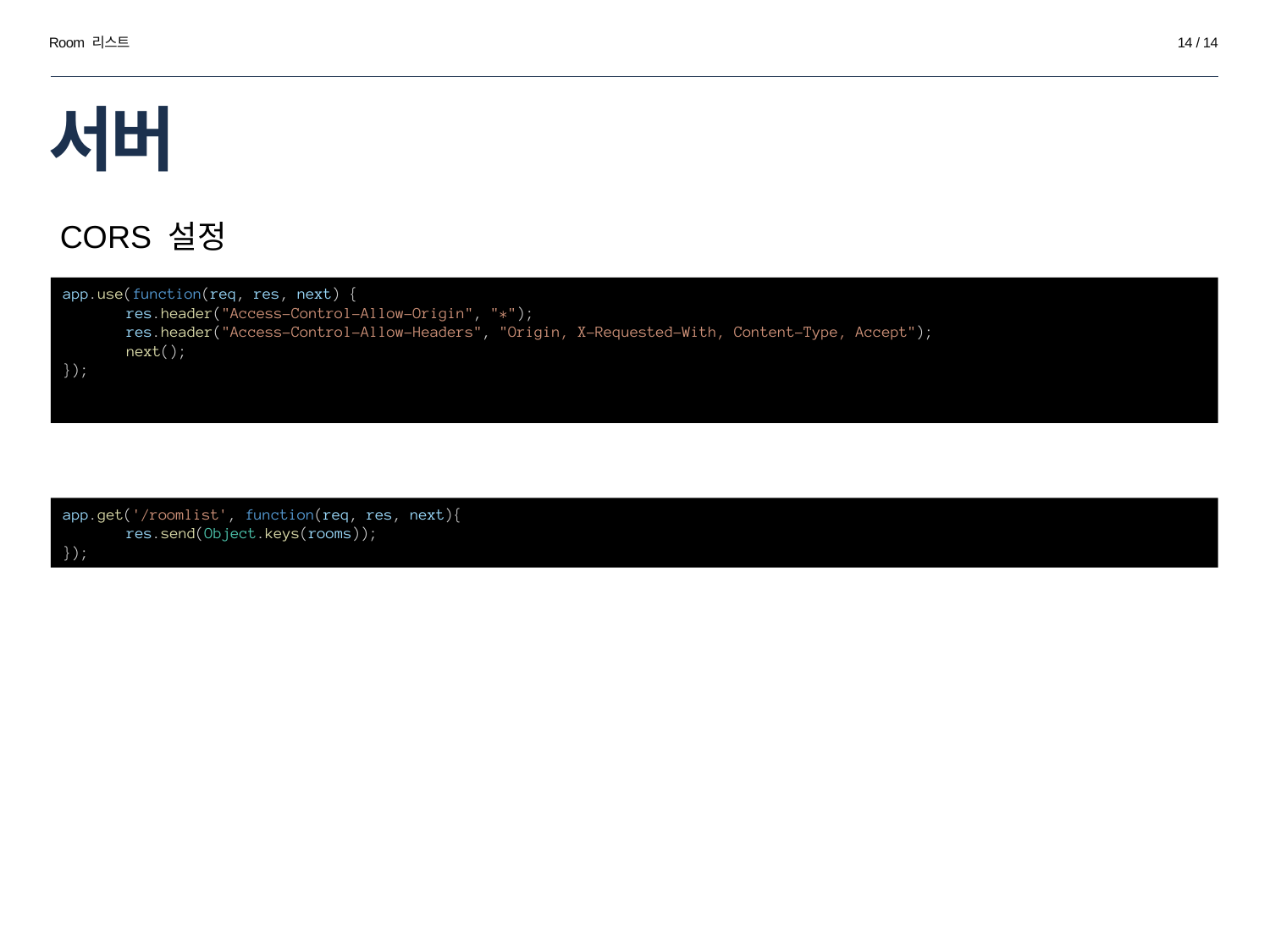

Room 리스트
14 / 14
# 서버

CORS 설정
app.use(function(req, res, next) {
res.header("Access-Control-Allow-Origin", "*");
res.header("Access-Control-Allow-Headers", "Origin, X-Requested-With, Content-Type, Accept");
next();
});

app.get('/roomlist', function(req, res, next){
res.send(Object.keys(rooms));
});